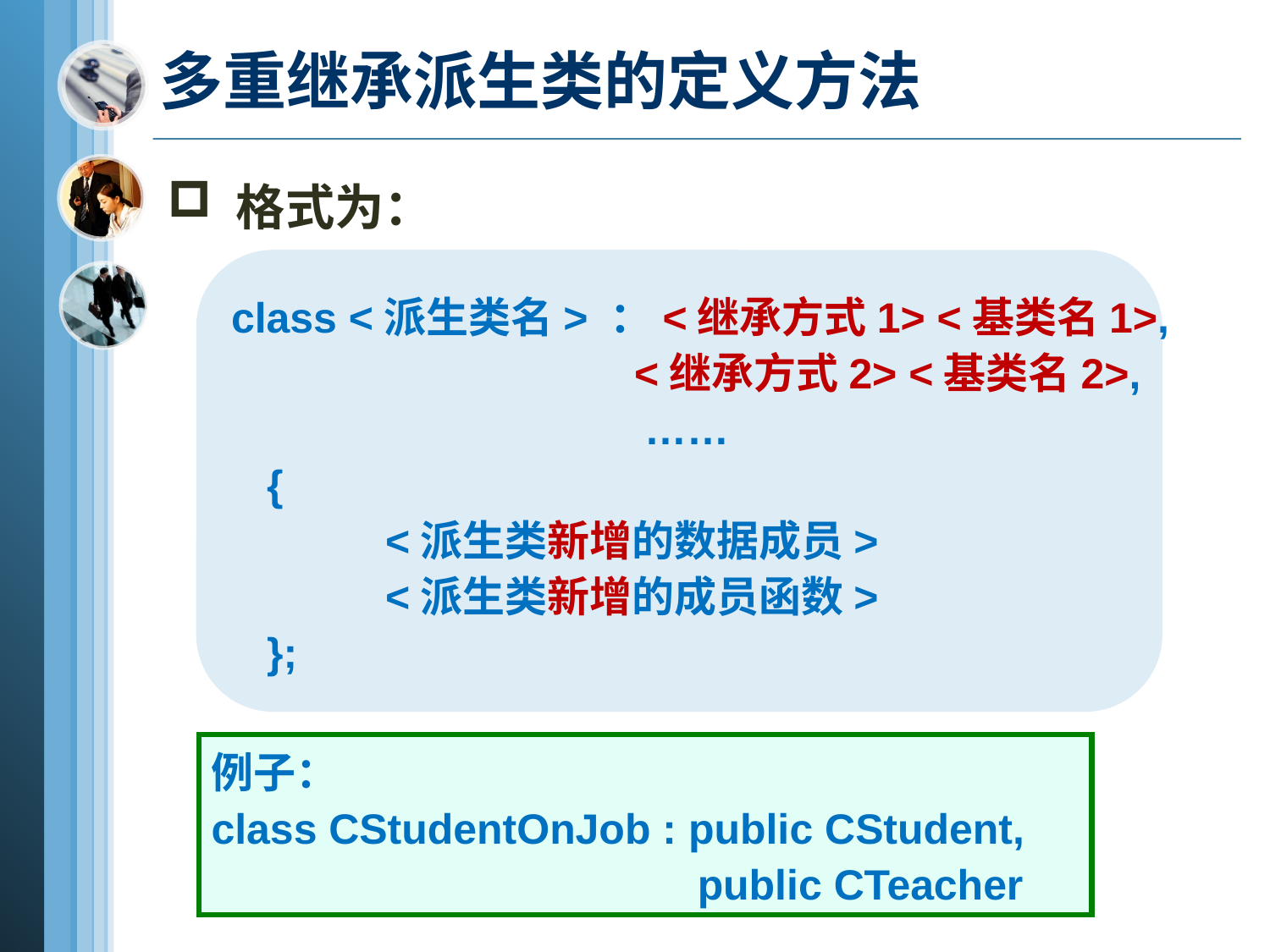

# 多重继承派生类的定义方法
 格式为：
class <派生类名> ：<继承方式1> <基类名1>,
                                  <继承方式2> <基类名2>,
                                   ……
   {
             <派生类新增的数据成员>
             <派生类新增的成员函数>
   };
例子：
class CStudentOnJob : public CStudent,
                                         public CTeacher